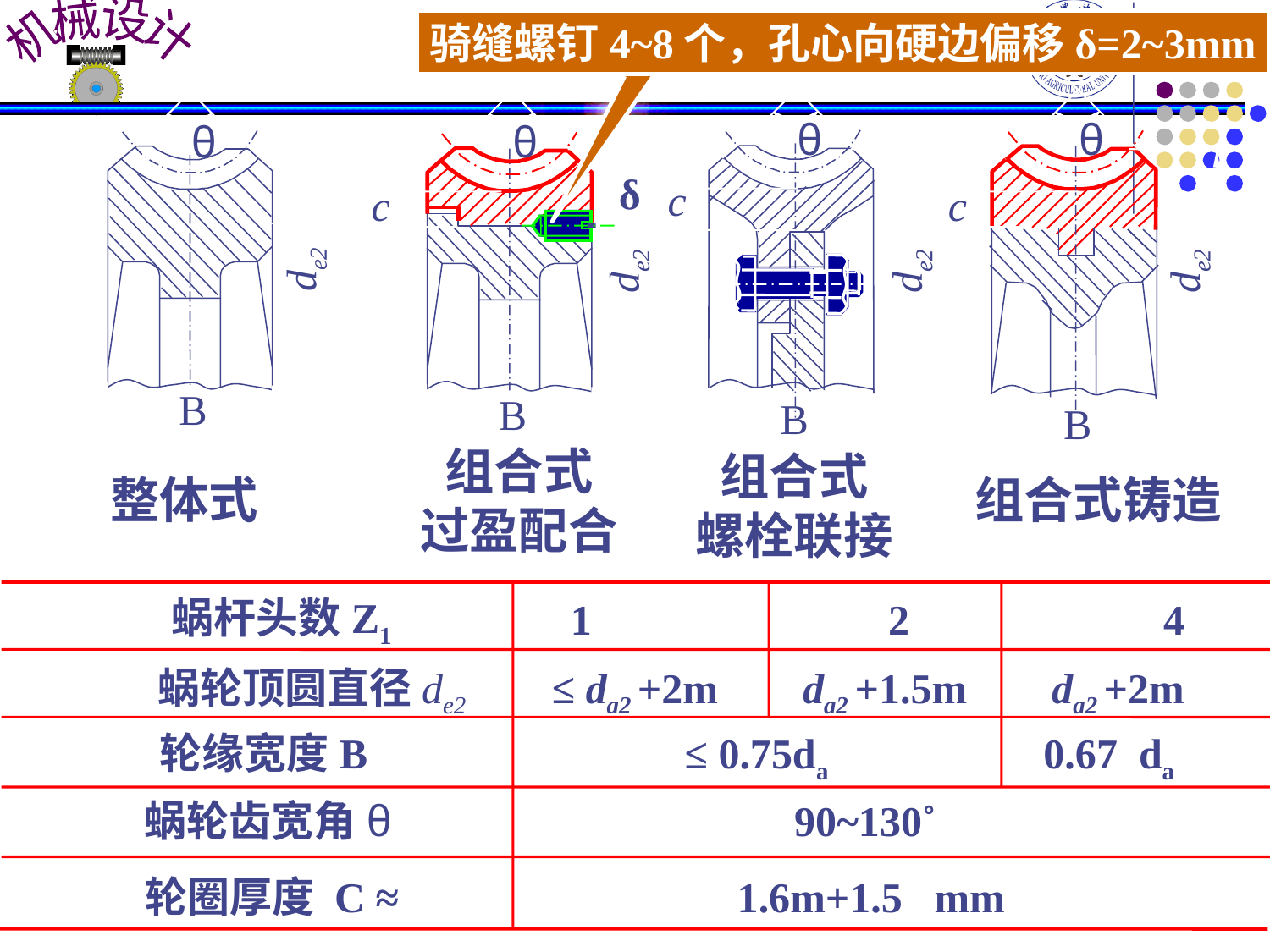

蜗轮的常用结构：
骑缝螺钉4~8个，孔心向硬边偏移δ=2~3mm

θ

θ

θ

θ

de2

de2

de2

de2

c

c

c
δ

B

B

B

B
组合式
过盈配合
组合式
螺栓联接
整体式
组合式铸造

蜗杆头数Z1
1                            2                        4

蜗轮顶圆直径de2              ≤ da2 +2m        da2 +1.5m        da2 +2m
轮缘宽度B                              ≤ 0.75da                                   0.67  da
蜗轮齿宽角θ                                      90~130˚
轮圈厚度 C ≈                                1.6m+1.5   mm